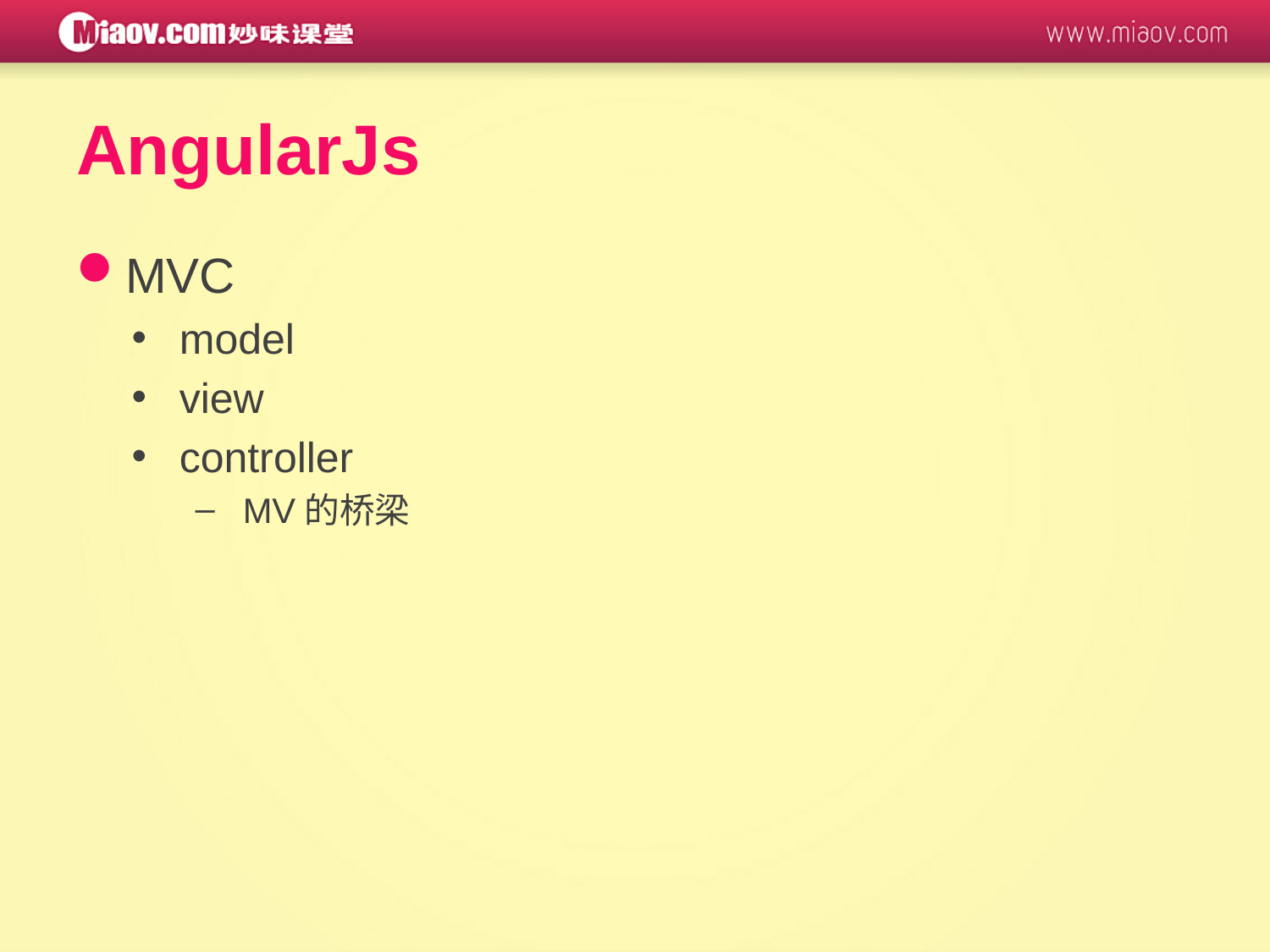

# AngularJs
MVC
model
view
controller
MV的桥梁